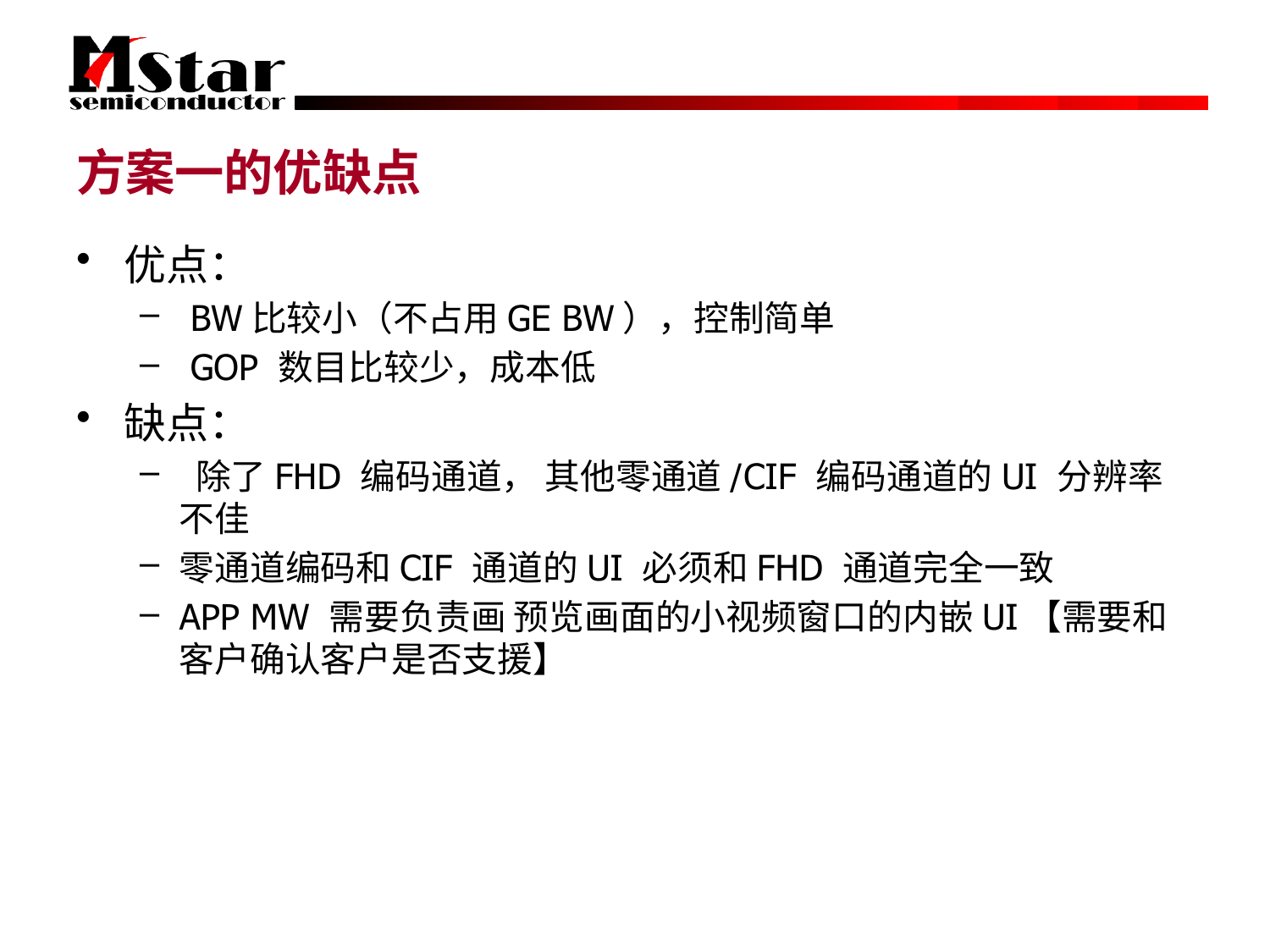

# 方案一的优缺点
优点：
 BW比较小（不占用GE BW），控制简单
 GOP 数目比较少，成本低
缺点：
 除了FHD 编码通道， 其他零通道/CIF 编码通道的UI 分辨率不佳
零通道编码和CIF 通道的UI 必须和FHD 通道完全一致
APP MW 需要负责画 预览画面的小视频窗口的内嵌UI【需要和客户确认客户是否支援】